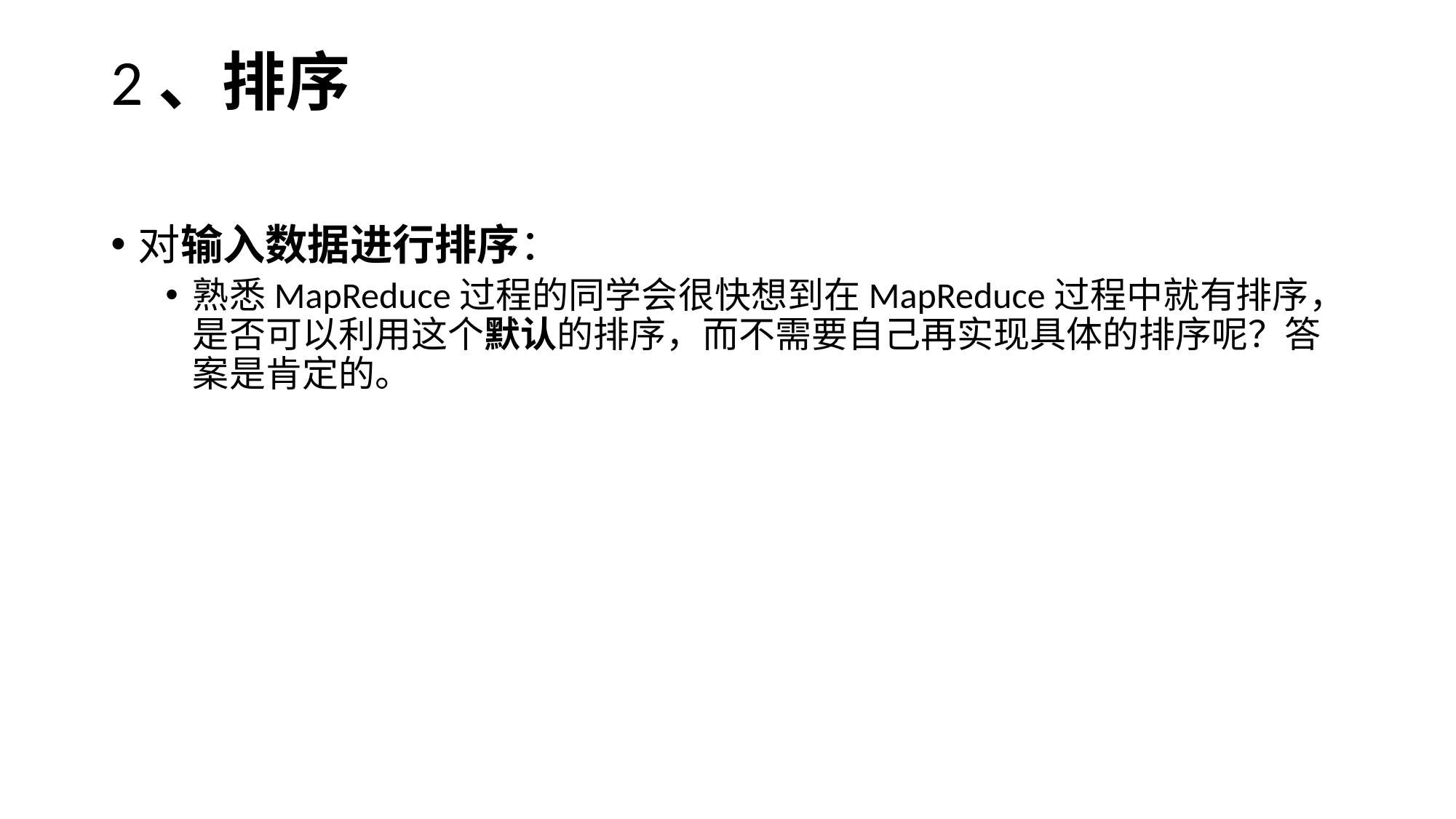

# 2、排序
对输入数据进行排序：
熟悉MapReduce过程的同学会很快想到在MapReduce过程中就有排序，是否可以利用这个默认的排序，而不需要自己再实现具体的排序呢？答案是肯定的。